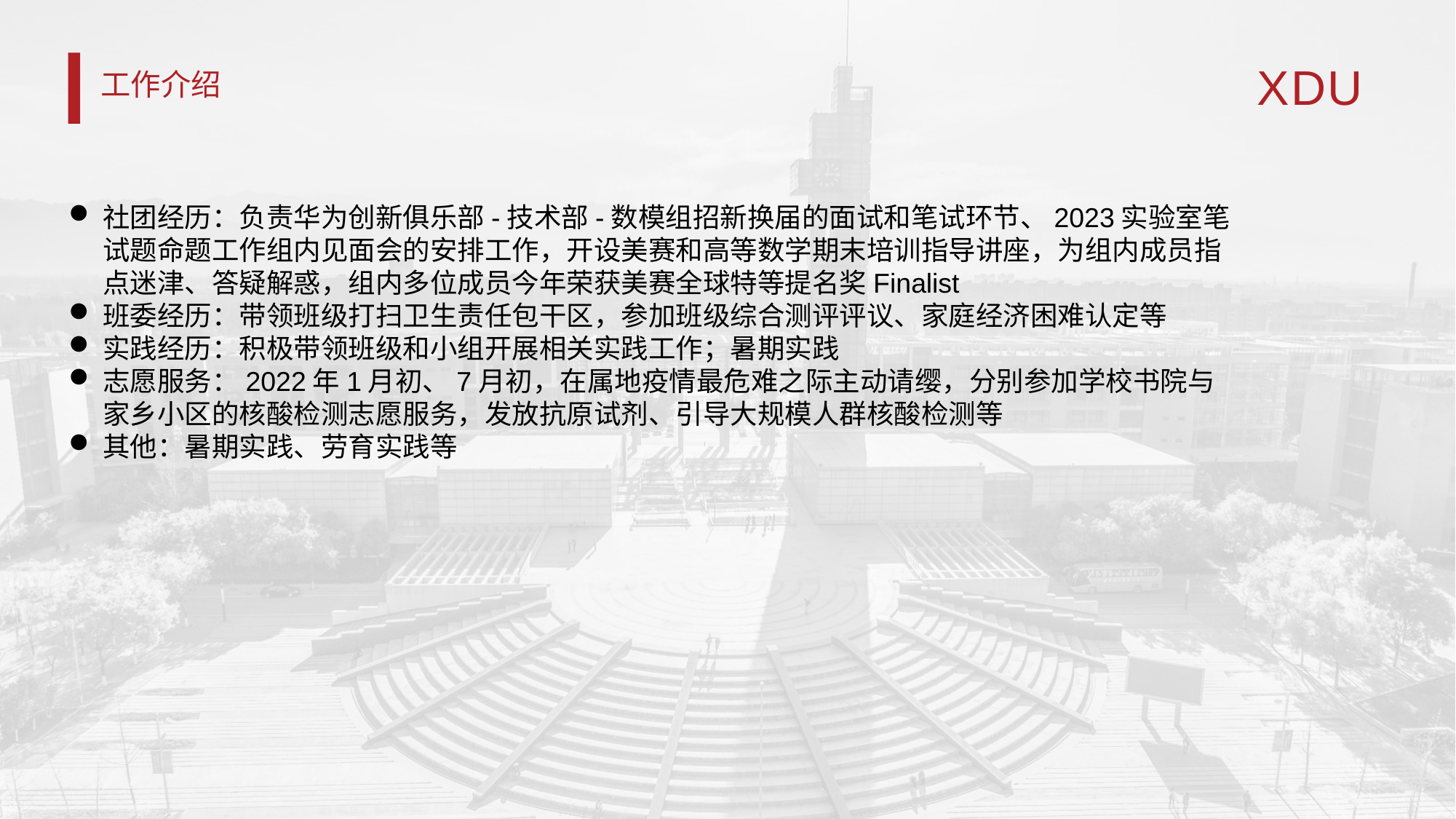

# 工作介绍
社团经历：负责华为创新俱乐部-技术部-数模组招新换届的面试和笔试环节、2023实验室笔试题命题工作组内见面会的安排工作，开设美赛和高等数学期末培训指导讲座，为组内成员指点迷津、答疑解惑，组内多位成员今年荣获美赛全球特等提名奖Finalist
班委经历：带领班级打扫卫生责任包干区，参加班级综合测评评议、家庭经济困难认定等
实践经历：积极带领班级和小组开展相关实践工作；暑期实践
志愿服务：2022年1月初、7月初，在属地疫情最危难之际主动请缨，分别参加学校书院与家乡小区的核酸检测志愿服务，发放抗原试剂、引导大规模人群核酸检测等
其他：暑期实践、劳育实践等